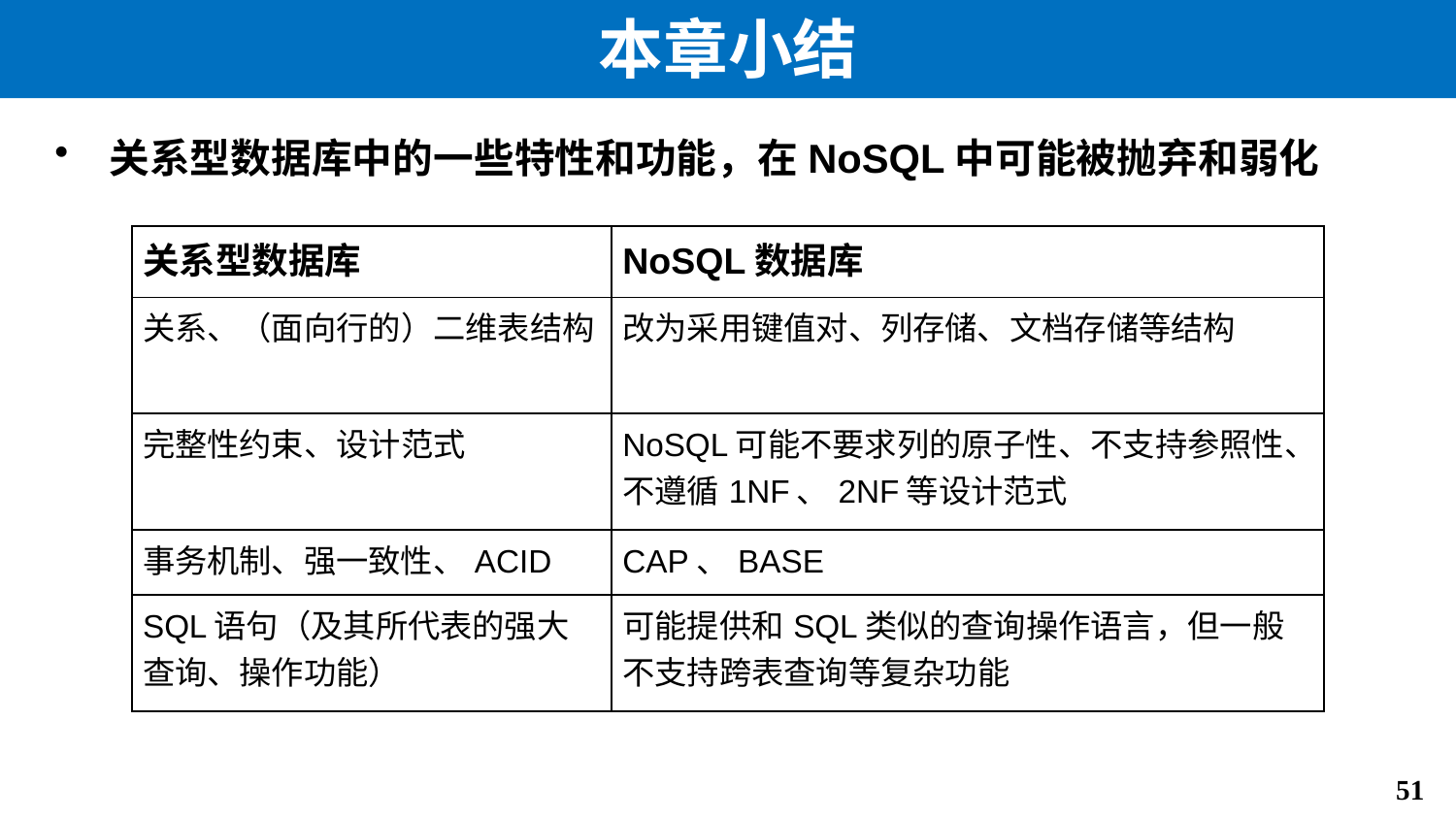

# 本章小结
关系型数据库中的一些特性和功能，在NoSQL中可能被抛弃和弱化

| 关系型数据库 | NoSQL数据库 |
| --- | --- |
| 关系、（面向行的）二维表结构 | 改为采用键值对、列存储、文档存储等结构 |
| 完整性约束、设计范式 | NoSQL可能不要求列的原子性、不支持参照性、不遵循1NF、2NF等设计范式 |
| 事务机制、强一致性、ACID | CAP、BASE |
| SQL语句（及其所代表的强大查询、操作功能） | 可能提供和SQL类似的查询操作语言，但一般不支持跨表查询等复杂功能 |